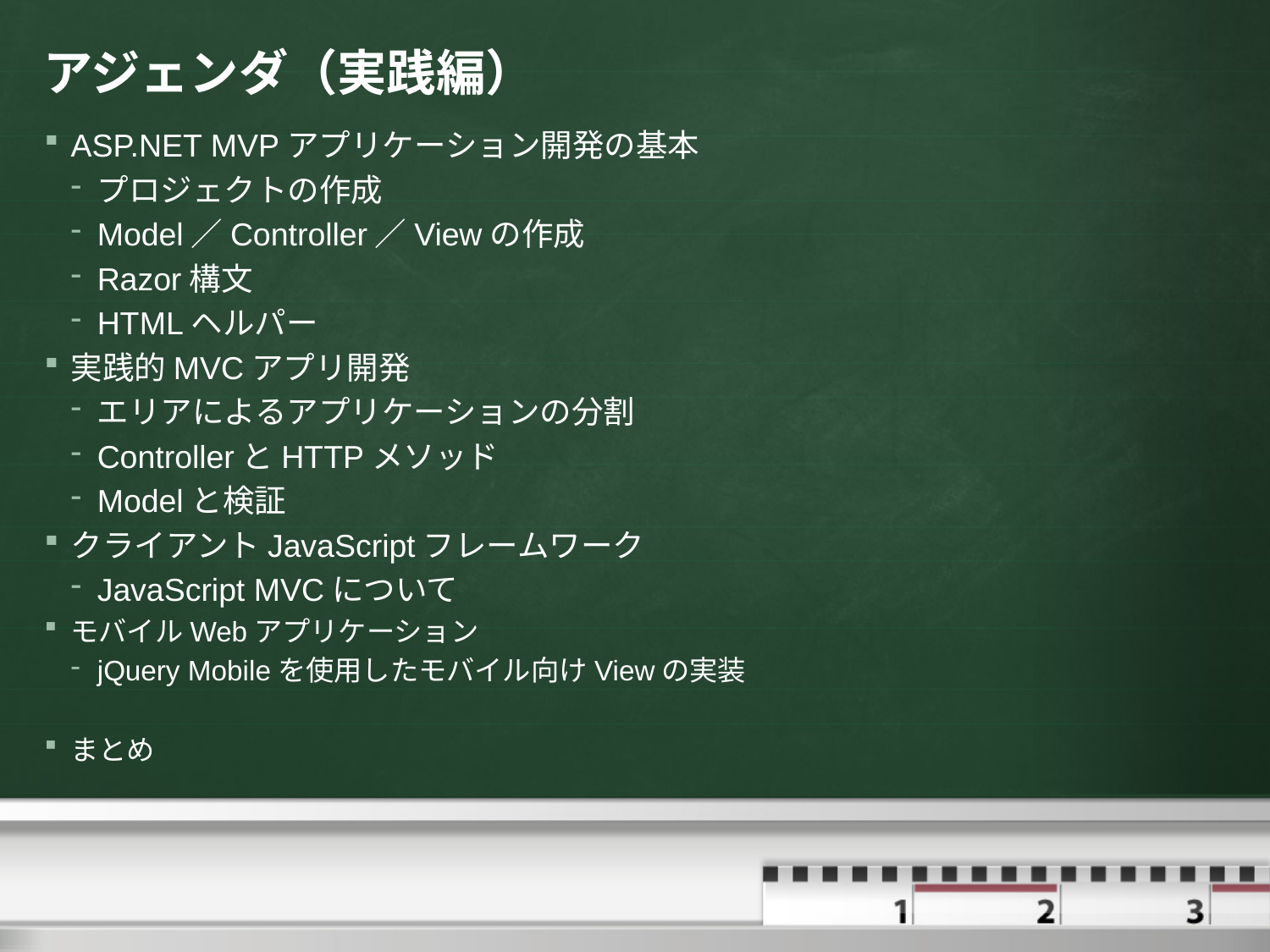

# アジェンダ（実践編）
ASP.NET MVPアプリケーション開発の基本
プロジェクトの作成
Model／Controller／Viewの作成
Razor構文
HTMLヘルパー
実践的MVCアプリ開発
エリアによるアプリケーションの分割
ControllerとHTTPメソッド
Modelと検証
クライアントJavaScriptフレームワーク
JavaScript MVCについて
モバイルWebアプリケーション
jQuery Mobileを使用したモバイル向けViewの実装

まとめ